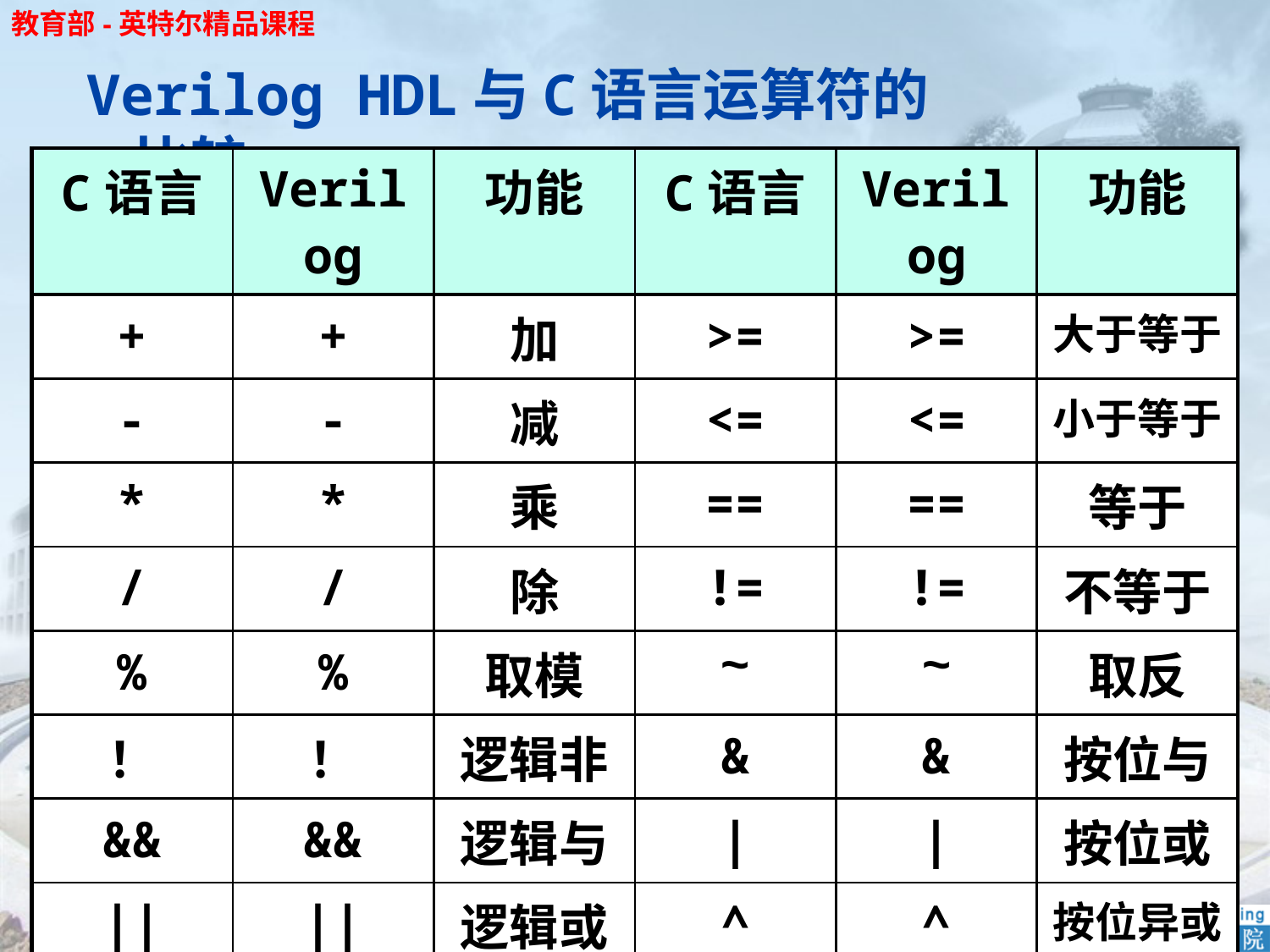

Verilog HDL与C语言运算符的比较
| C语言 | Verilog | 功能 | C语言 | Verilog | 功能 |
| --- | --- | --- | --- | --- | --- |
| + | + | 加 | >= | >= | 大于等于 |
| - | - | 减 | <= | <= | 小于等于 |
| \* | \* | 乘 | == | == | 等于 |
| / | / | 除 | != | != | 不等于 |
| % | % | 取模 | ~ | ~ | 取反 |
| ！ | ！ | 逻辑非 | & | & | 按位与 |
| && | && | 逻辑与 | | | | | 按位或 |
| || | || | 逻辑或 | ^ | ^ | 按位异或 |
| > | > | 大于 | << | << | 左移 |
| < | < | 小于 | >> | >> | 右移 |
P.13